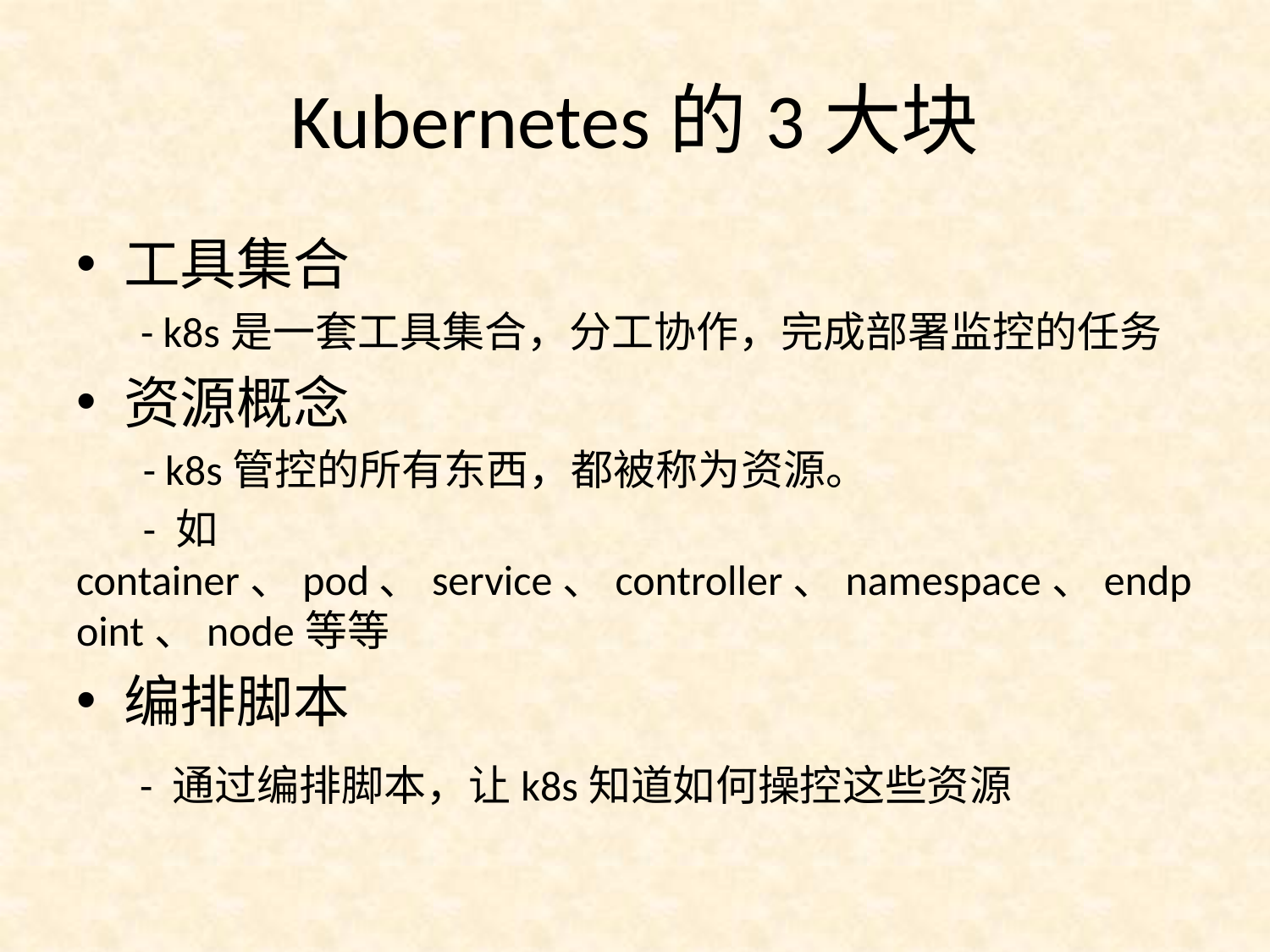

# Kubernetes的3大块
工具集合
        - k8s是一套工具集合，分工协作，完成部署监控的任务
资源概念
       - k8s管控的所有东西，都被称为资源。
       - 如container、pod、service、controller、namespace、endpoint、node等等
编排脚本
     - 通过编排脚本，让k8s知道如何操控这些资源